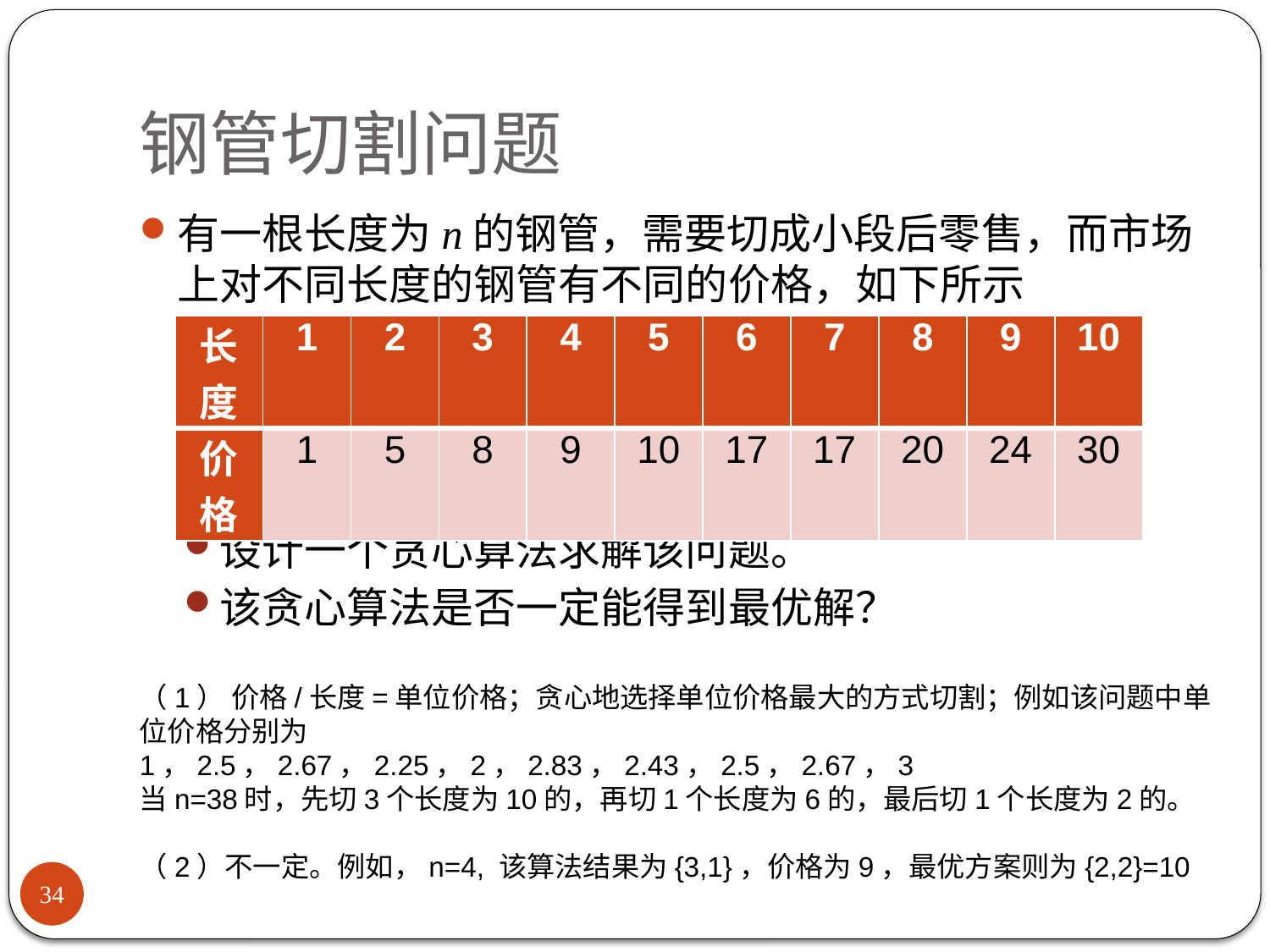

# 钢管切割问题
有一根长度为n的钢管，需要切成小段后零售，而市场上对不同长度的钢管有不同的价格，如下所示

设计一个贪心算法求解该问题。
该贪心算法是否一定能得到最优解？
| 长度 | 1 | 2 | 3 | 4 | 5 | 6 | 7 | 8 | 9 | 10 |
| --- | --- | --- | --- | --- | --- | --- | --- | --- | --- | --- |
| 价格 | 1 | 5 | 8 | 9 | 10 | 17 | 17 | 20 | 24 | 30 |
（1） 价格/长度=单位价格；贪心地选择单位价格最大的方式切割；例如该问题中单位价格分别为
1，2.5，2.67，2.25，2，2.83，2.43，2.5，2.67，3
当n=38时，先切3个长度为10的，再切1个长度为6的，最后切1个长度为2的。

（2）不一定。例如，n=4, 该算法结果为{3,1}，价格为9，最优方案则为{2,2}=10
34